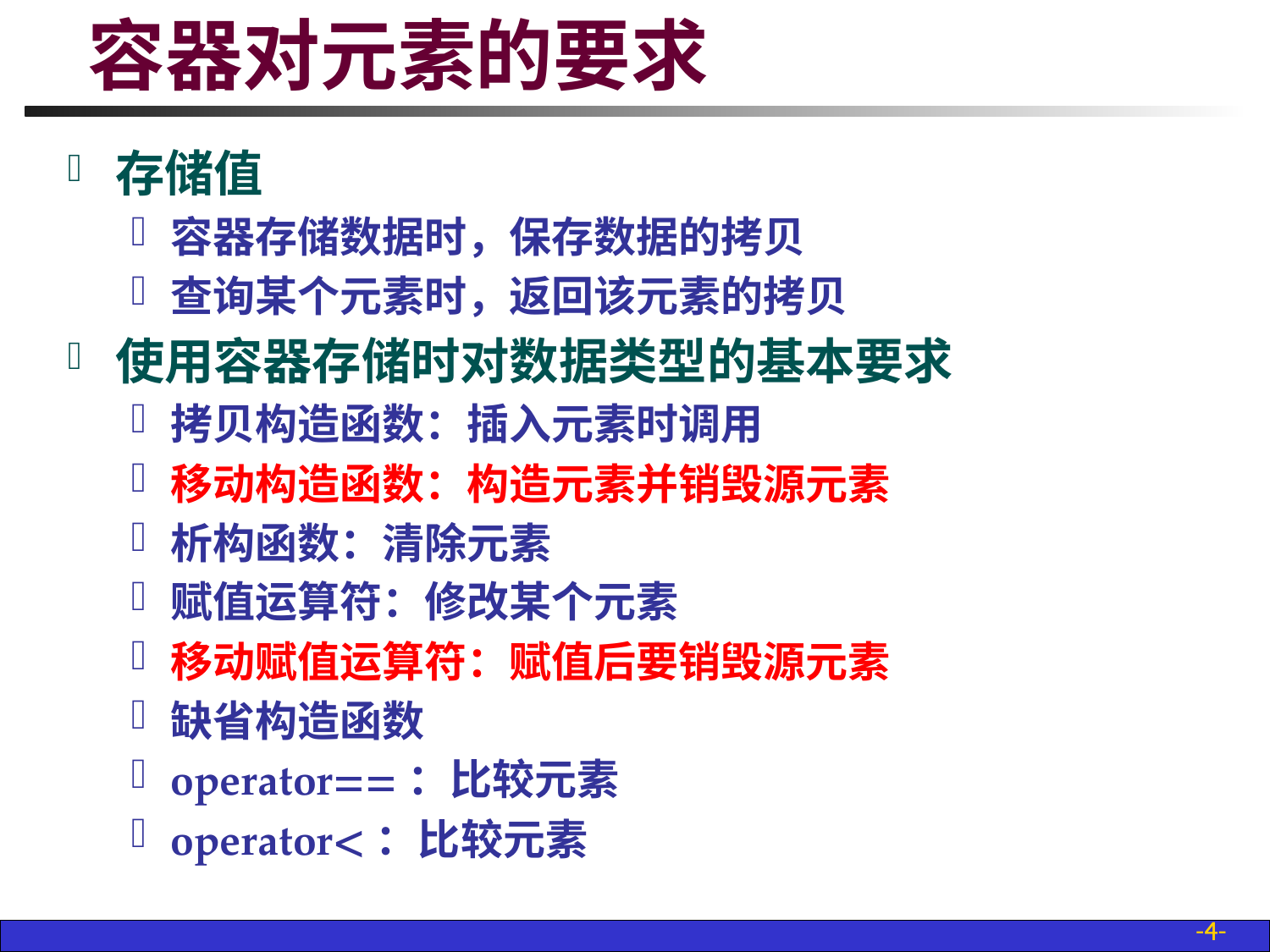

# 容器对元素的要求
存储值
容器存储数据时，保存数据的拷贝
查询某个元素时，返回该元素的拷贝
使用容器存储时对数据类型的基本要求
拷贝构造函数：插入元素时调用
移动构造函数：构造元素并销毁源元素
析构函数：清除元素
赋值运算符：修改某个元素
移动赋值运算符：赋值后要销毁源元素
缺省构造函数
operator==：比较元素
operator<：比较元素
-4-